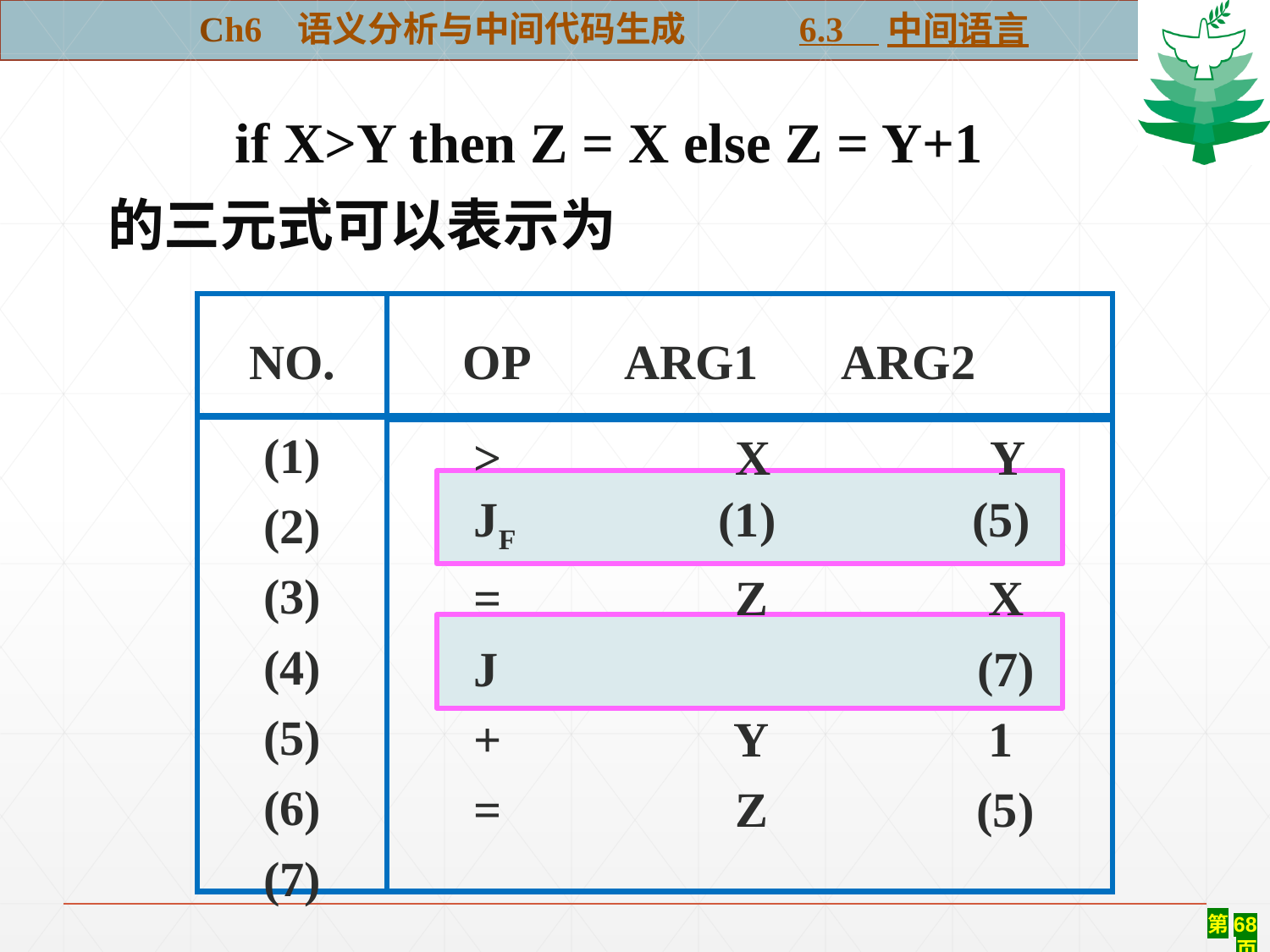

Ch6   语义分析与中间代码生成             6.3    中间语言
#
         if X>Y then Z = X else Z = Y+1
的三元式可以表示为

NO.

      OP        ARG1       ARG2

(1)
(2)
(3)
(4)
(5)
(6)
(7)

>                   X                  Y
JF                 (1)                (5)
=                   Z                  X
J                                       (7)
+                   Y                  1
=                   Z                 (5)